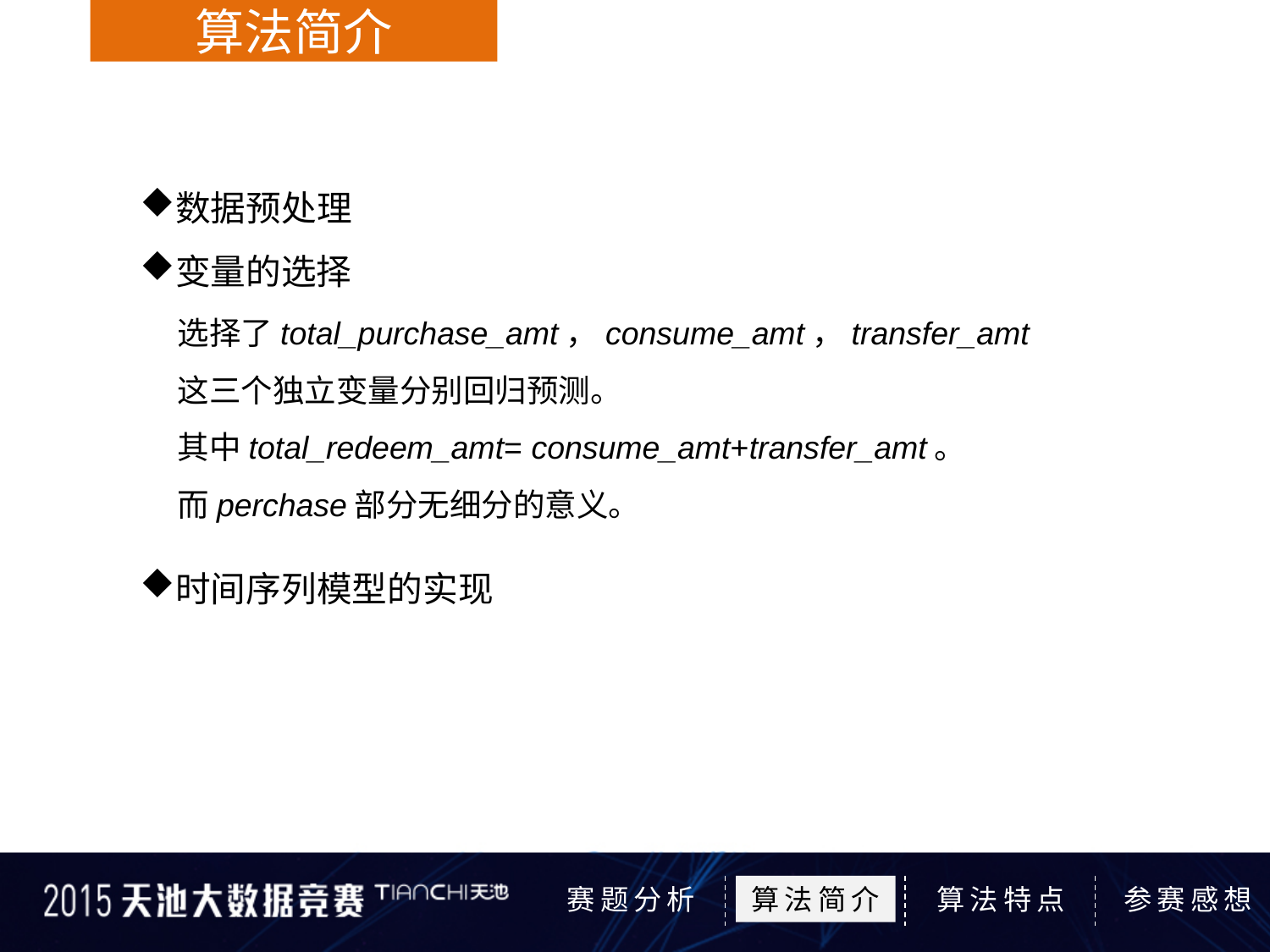

算法简介
数据预处理
变量的选择

时间序列模型的实现
选择了total_purchase_amt，consume_amt，transfer_amt这三个独立变量分别回归预测。
其中total_redeem_amt= consume_amt+transfer_amt。
而perchase部分无细分的意义。

赛题分析
算法简介
算法特点
参赛感想